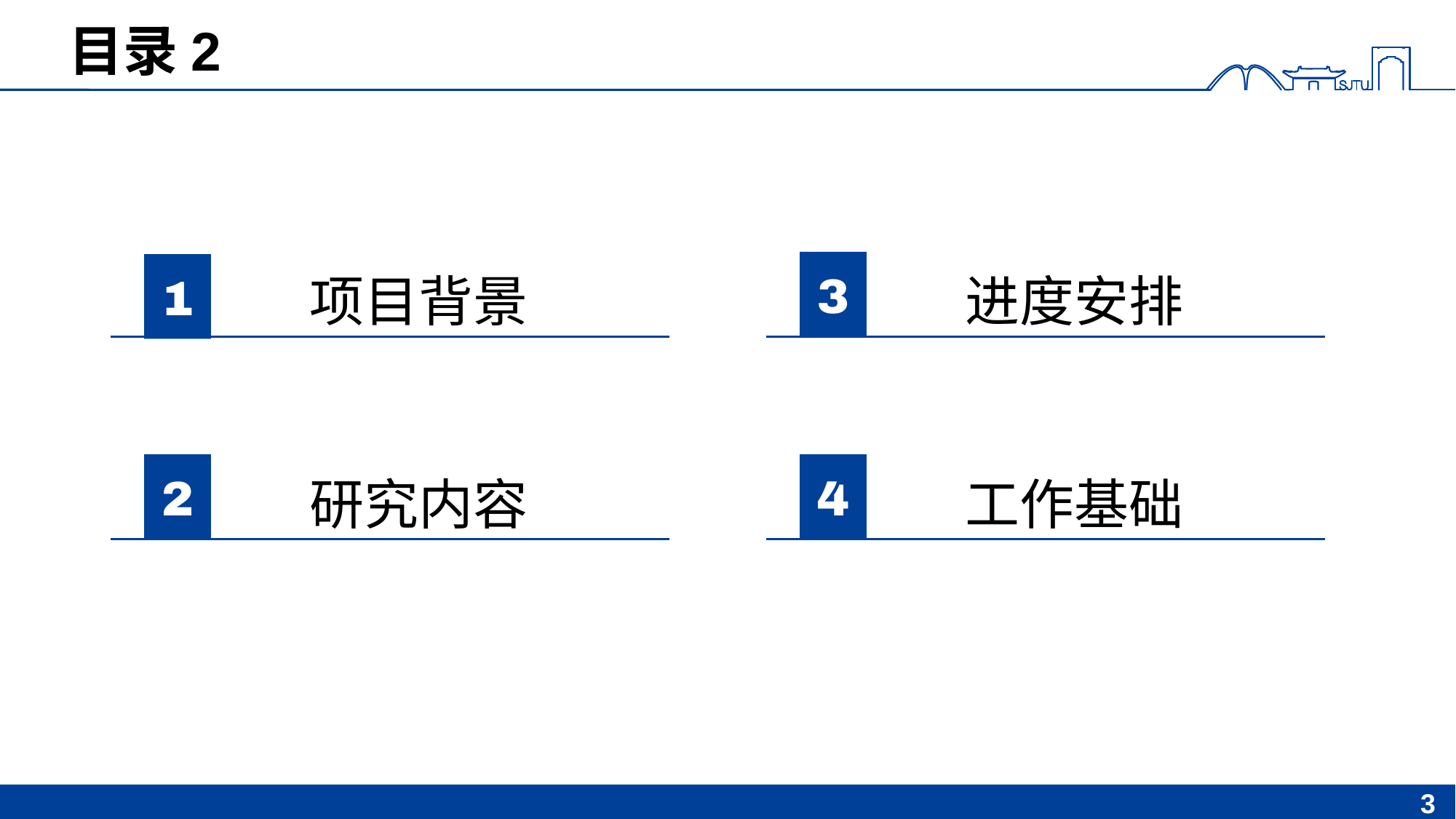

# 目录2
3
1
项目背景
进度安排
2
4
研究内容
工作基础
3